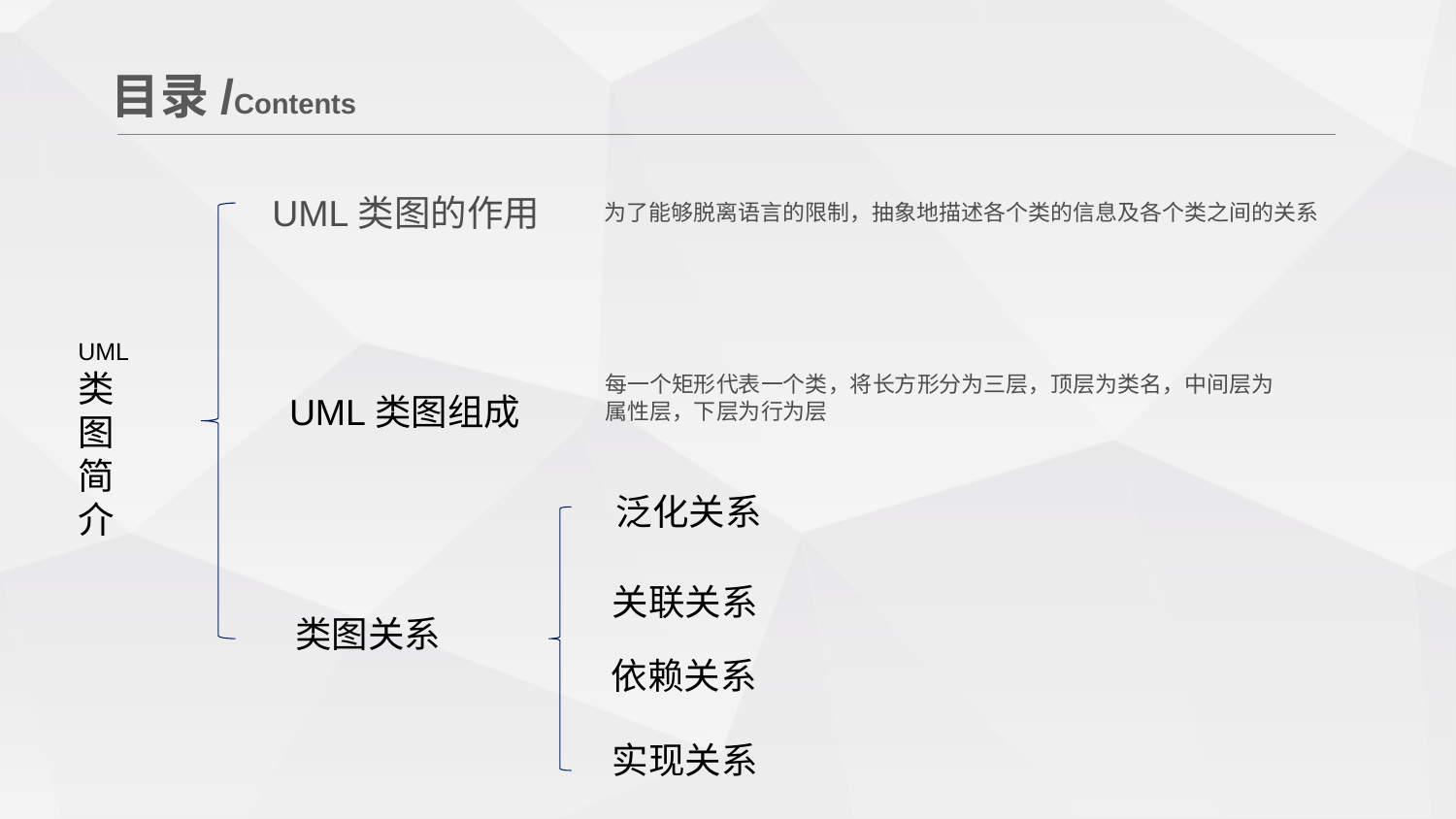

目录/Contents
为了能够脱离语言的限制，抽象地描述各个类的信息及各个类之间的关系
UML类图的作用

UML类图简介
每一个矩形代表一个类，将长方形分为三层，顶层为类名，中间层为属性层，下层为行为层

UML类图组成
泛化关系

关联关系
类图关系
依赖关系
实现关系